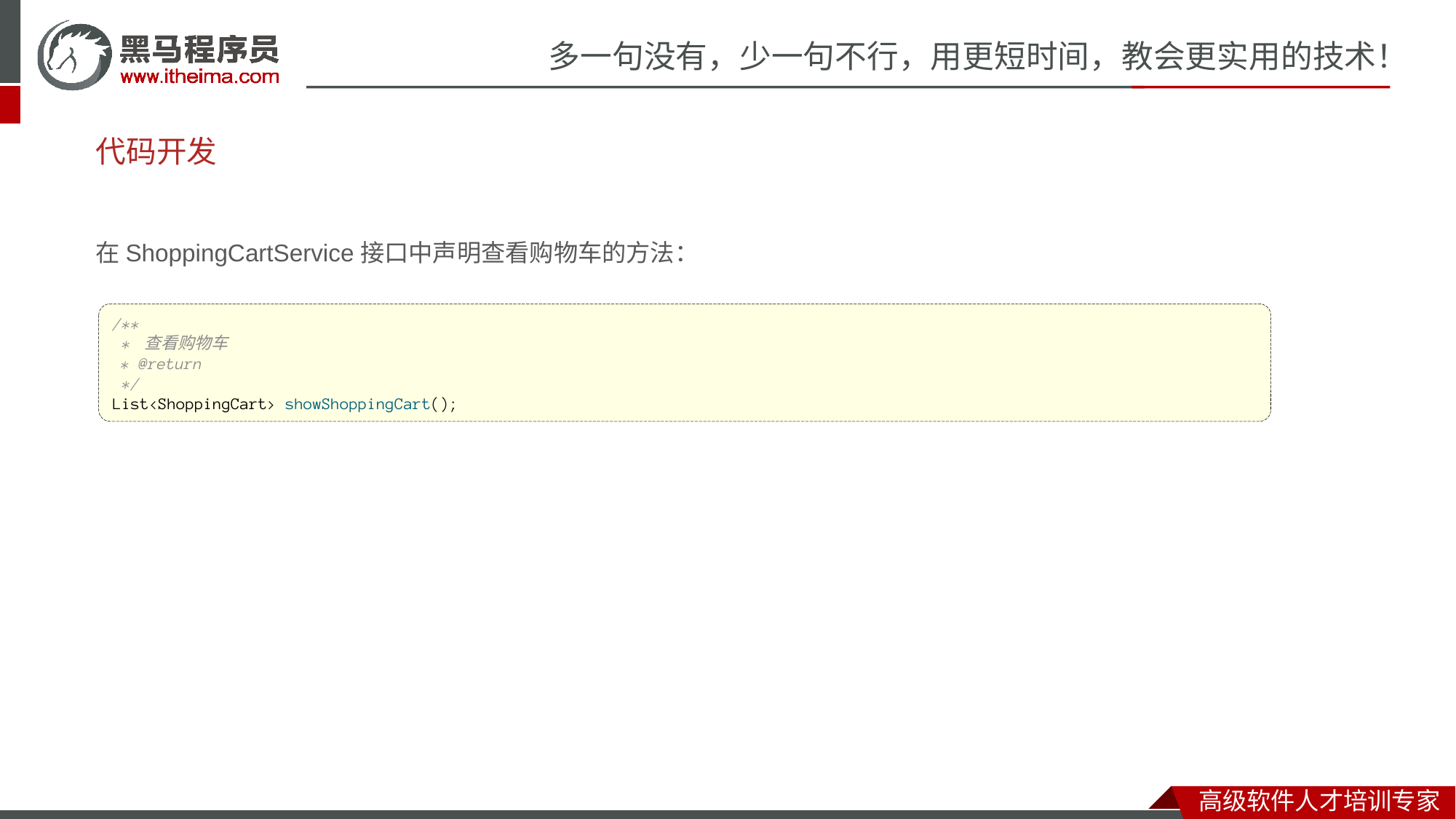

# 代码开发
在ShoppingCartService接口中声明查看购物车的方法：
/**
 * 查看购物车
 * @return
 */
List<ShoppingCart> showShoppingCart();